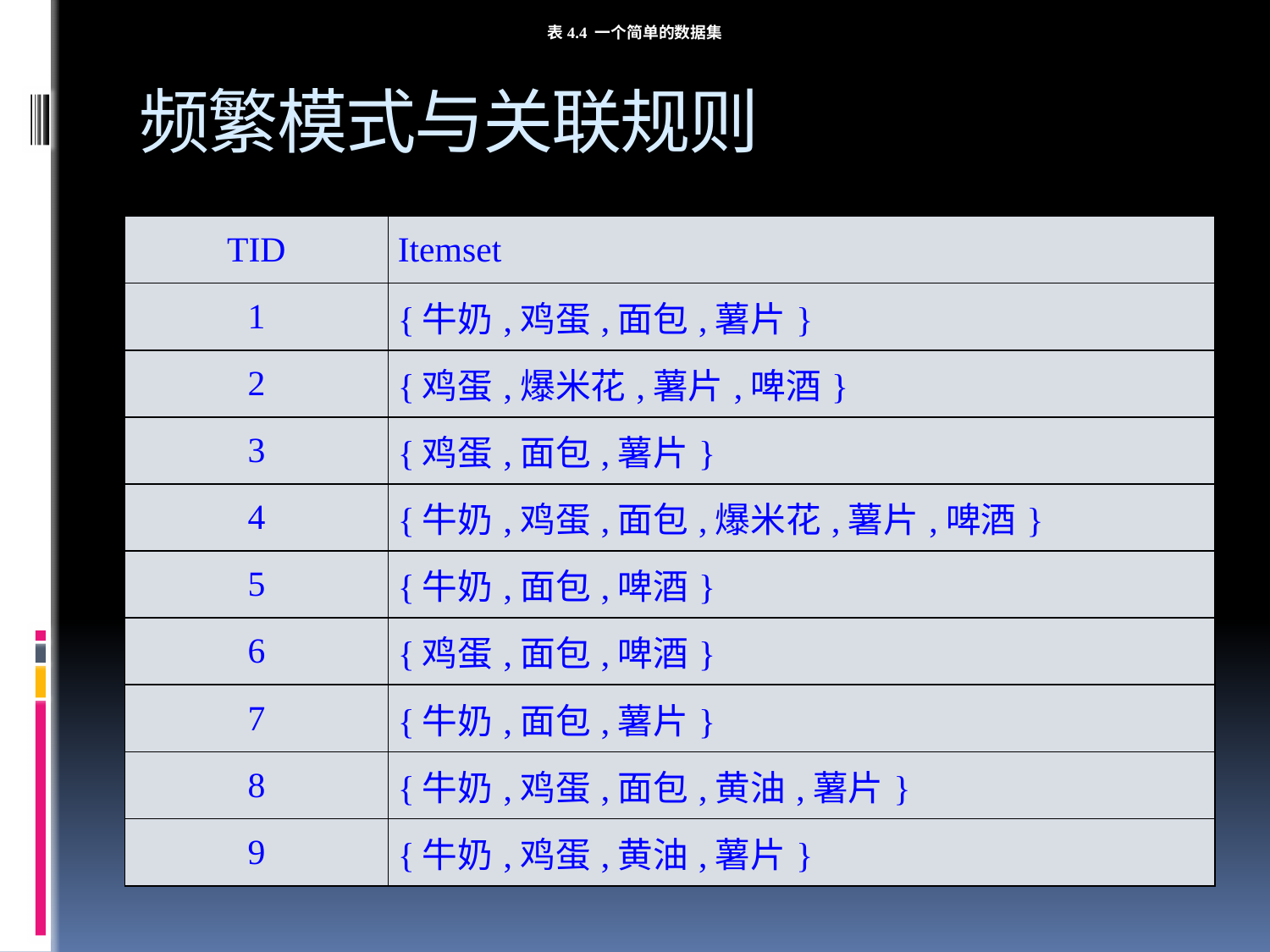

表4.4 一个简单的数据集
# 频繁模式与关联规则
| TID | Itemset |
| --- | --- |
| 1 | {牛奶,鸡蛋,面包,薯片} |
| 2 | {鸡蛋,爆米花,薯片,啤酒} |
| 3 | {鸡蛋,面包,薯片} |
| 4 | {牛奶,鸡蛋,面包,爆米花,薯片,啤酒} |
| 5 | {牛奶,面包,啤酒} |
| 6 | {鸡蛋,面包,啤酒} |
| 7 | {牛奶,面包,薯片} |
| 8 | {牛奶,鸡蛋,面包,黄油,薯片} |
| 9 | {牛奶,鸡蛋,黄油,薯片} |